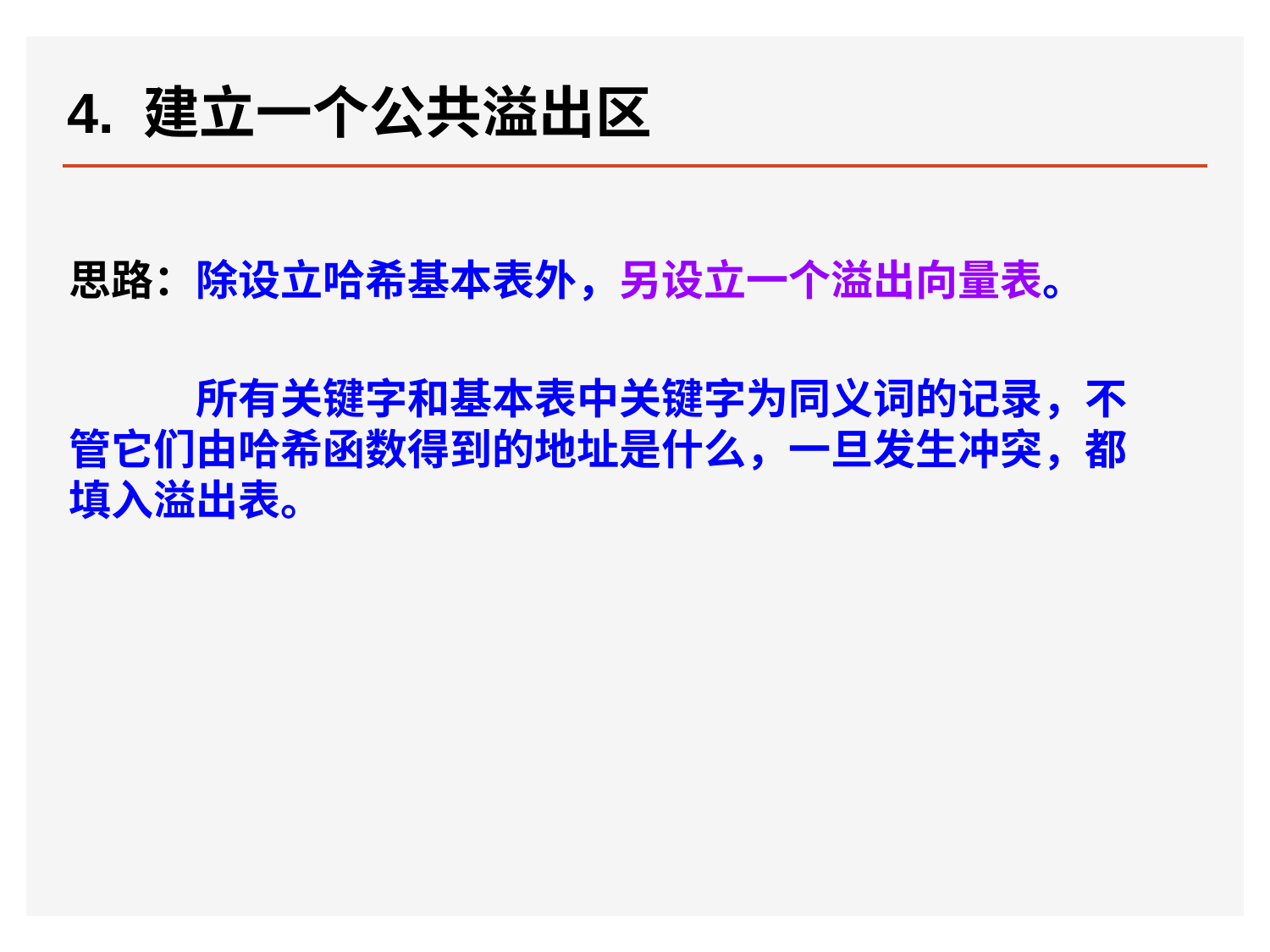

# 4. 建立一个公共溢出区
思路：除设立哈希基本表外，另设立一个溢出向量表。

	所有关键字和基本表中关键字为同义词的记录，不管它们由哈希函数得到的地址是什么，一旦发生冲突，都填入溢出表。